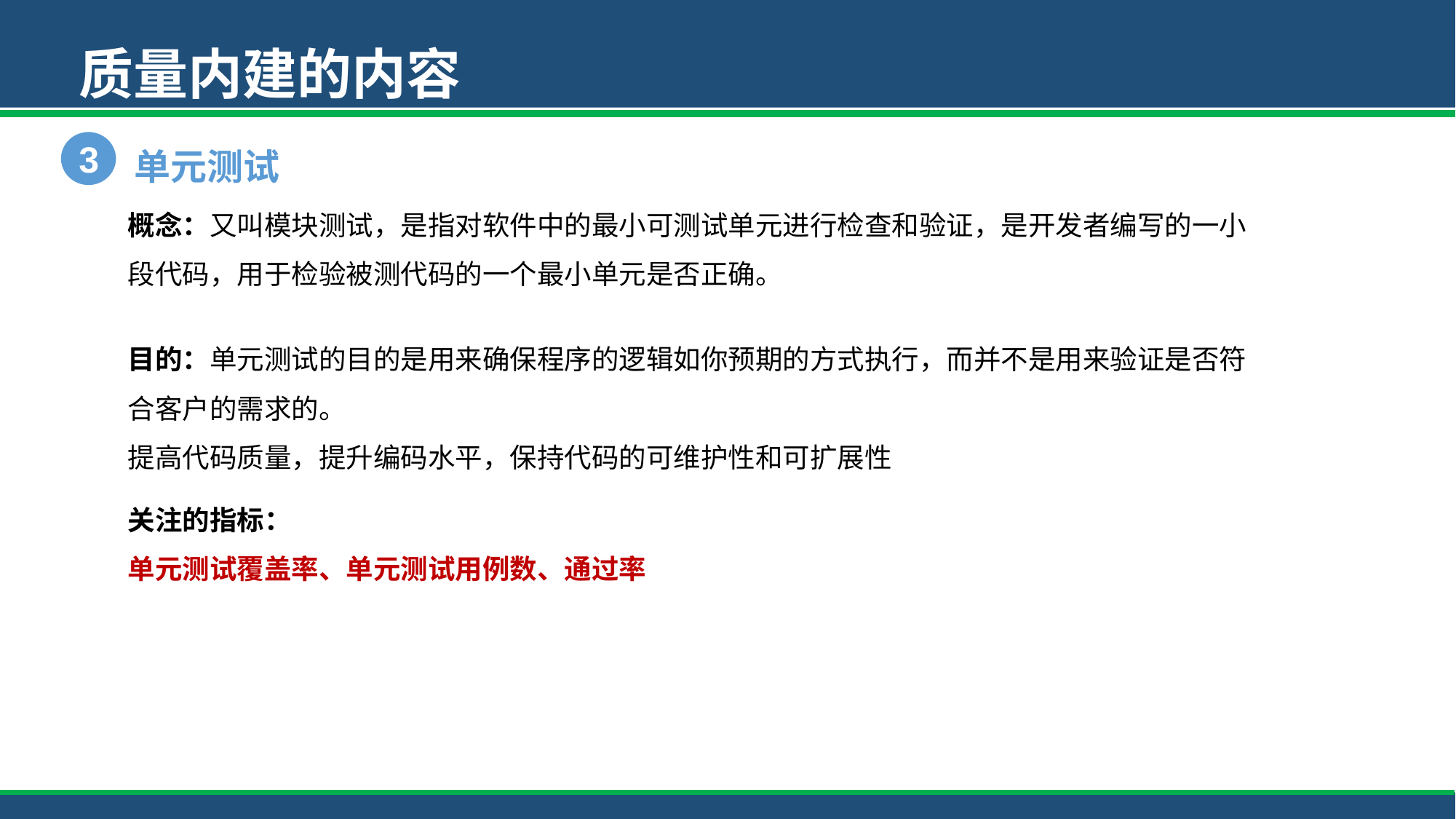

质量内建的内容
单元测试
3
概念：又叫模块测试，是指对软件中的最小可测试单元进行检查和验证，是开发者编写的一小段代码，用于检验被测代码的一个最小单元是否正确。
目的：单元测试的目的是用来确保程序的逻辑如你预期的方式执行，而并不是用来验证是否符合客户的需求的。
提高代码质量，提升编码水平，保持代码的可维护性和可扩展性

关注的指标：
单元测试覆盖率、单元测试用例数、通过率